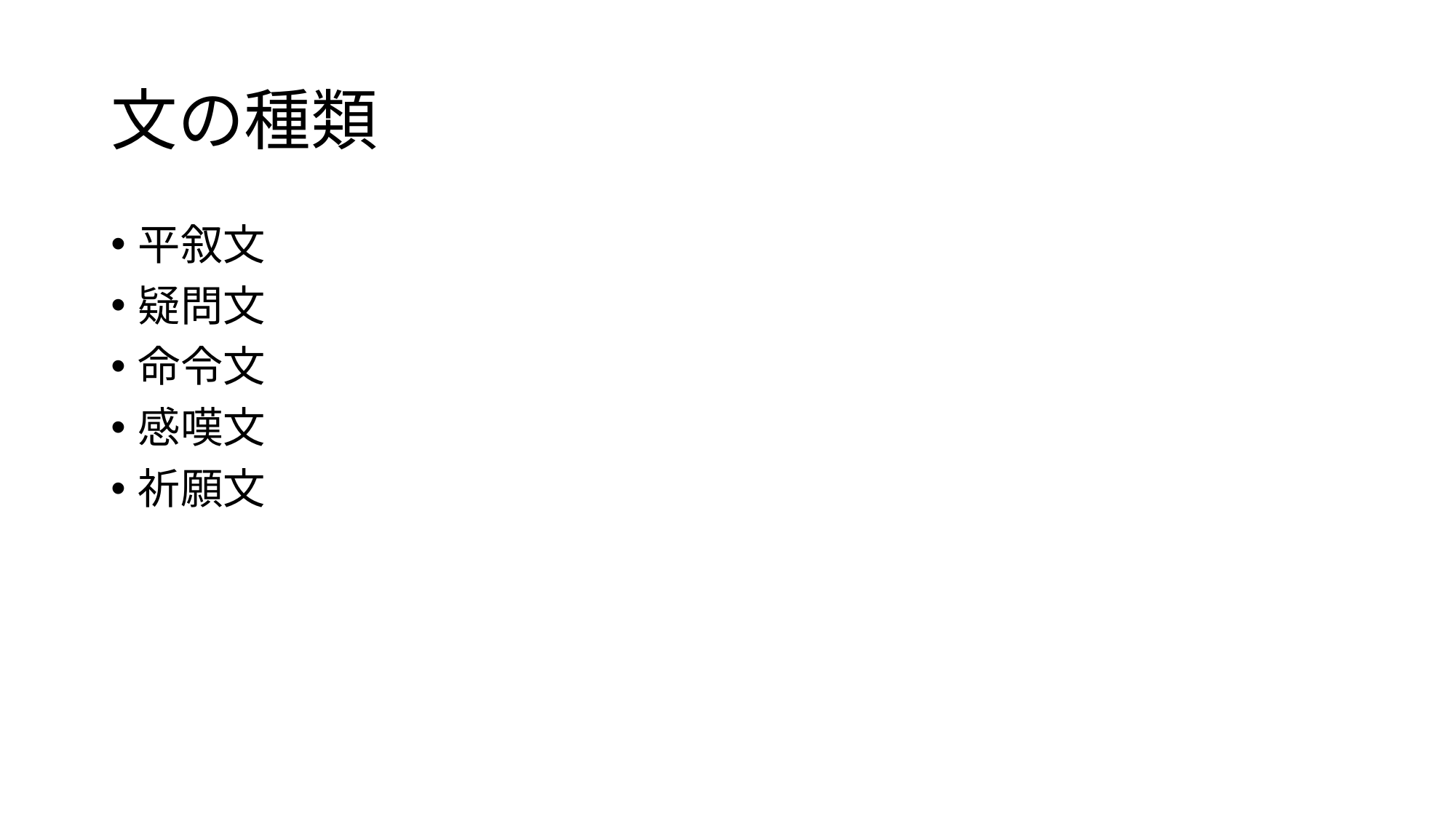

# 文の種類
平叙文
疑問文
命令文
感嘆文
祈願文